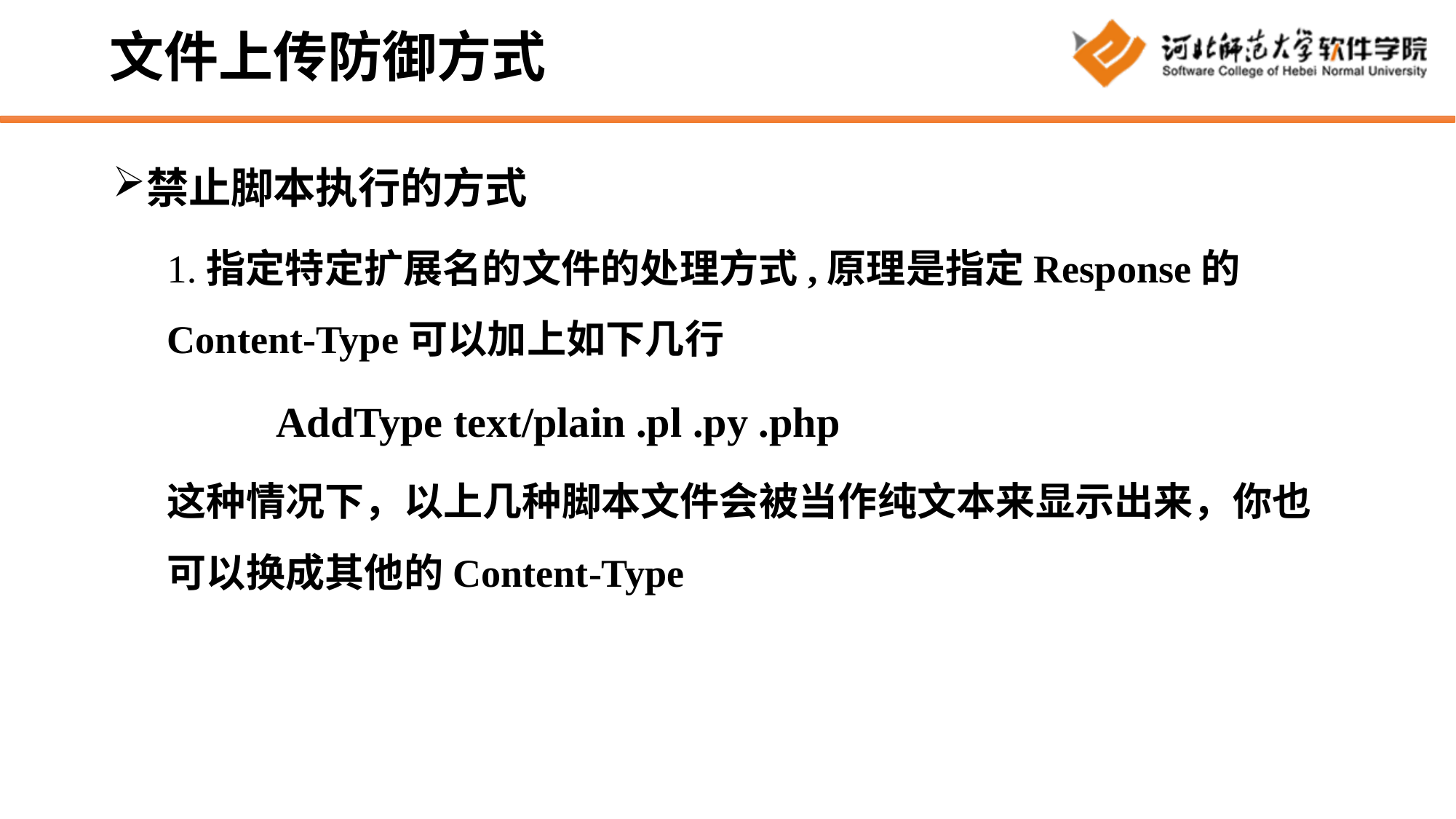

# 文件上传防御方式
禁止脚本执行的方式
1.指定特定扩展名的文件的处理方式,原理是指定Response的Content-Type可以加上如下几行
	AddType text/plain .pl .py .php
这种情况下，以上几种脚本文件会被当作纯文本来显示出来，你也可以换成其他的Content-Type